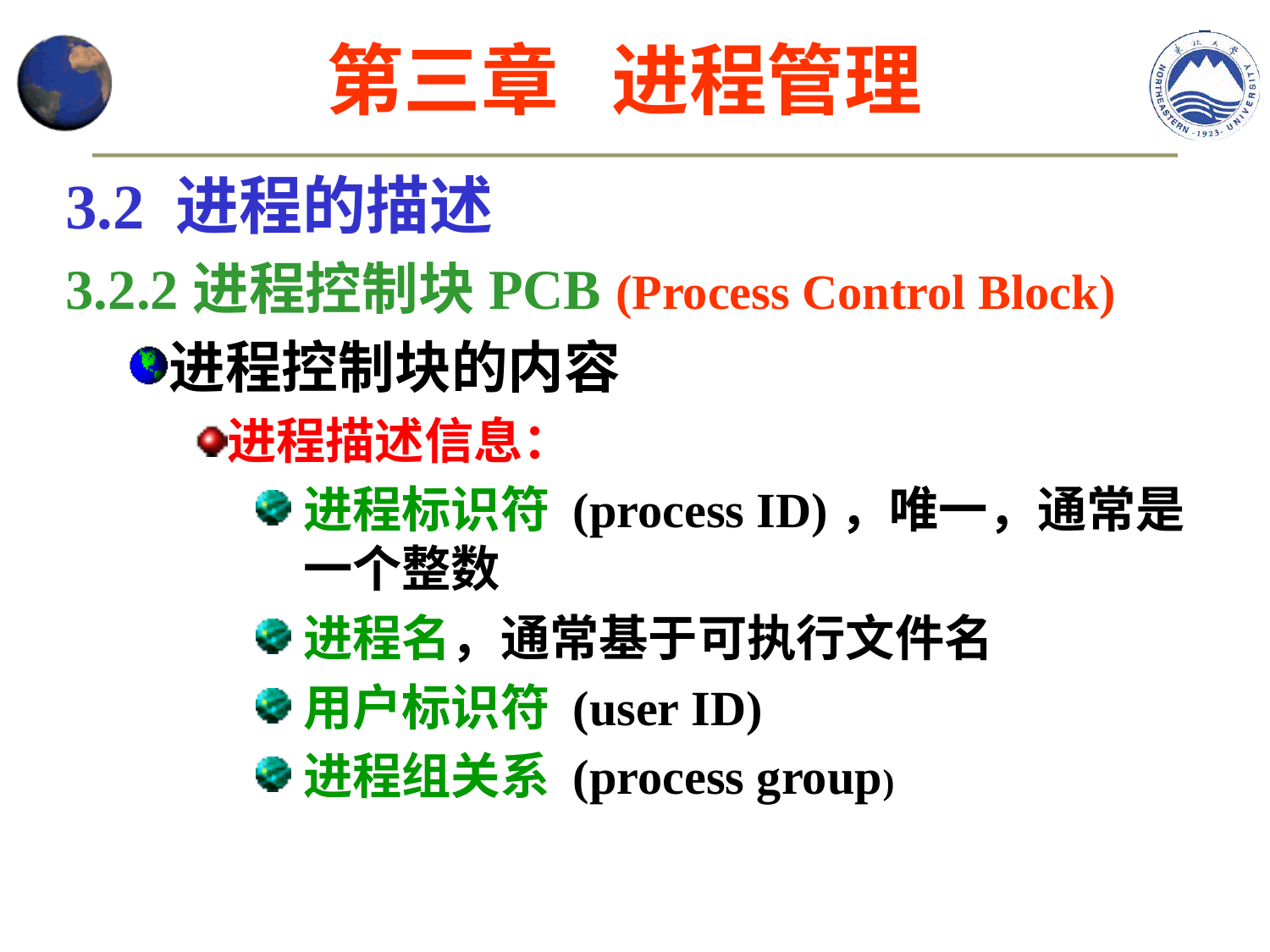

第三章   进程管理
3.2 进程的描述
3.2.2进程控制块PCB (Process Control Block)
进程控制块的内容
进程描述信息：
进程标识符 (process ID)，唯一，通常是一个整数
进程名，通常基于可执行文件名
用户标识符 (user ID)
进程组关系 (process group)